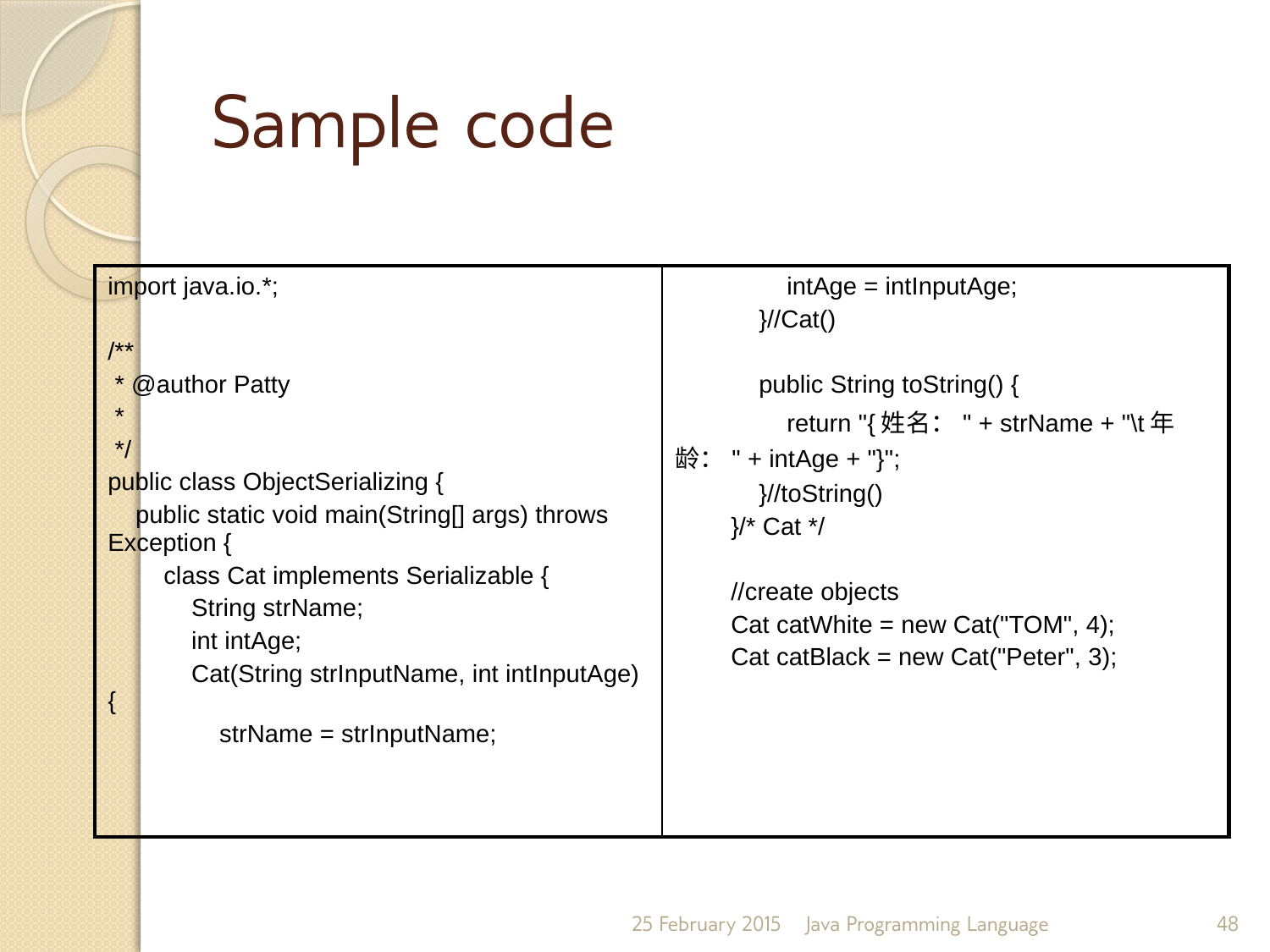

# Sample code
| import java.io.\*; /\*\* \* @author Patty \* \*/ public class ObjectSerializing { public static void main(String[] args) throws Exception { class Cat implements Serializable { String strName; int intAge; Cat(String strInputName, int intInputAge) { strName = strInputName; | intAge = intInputAge; }//Cat() public String toString() { return "{姓名：" + strName + "\t年龄：" + intAge + "}"; }//toString() }/\* Cat \*/ //create objects Cat catWhite = new Cat("TOM", 4); Cat catBlack = new Cat("Peter", 3); |
| --- | --- |
25 February 2015
Java Programming Language
48